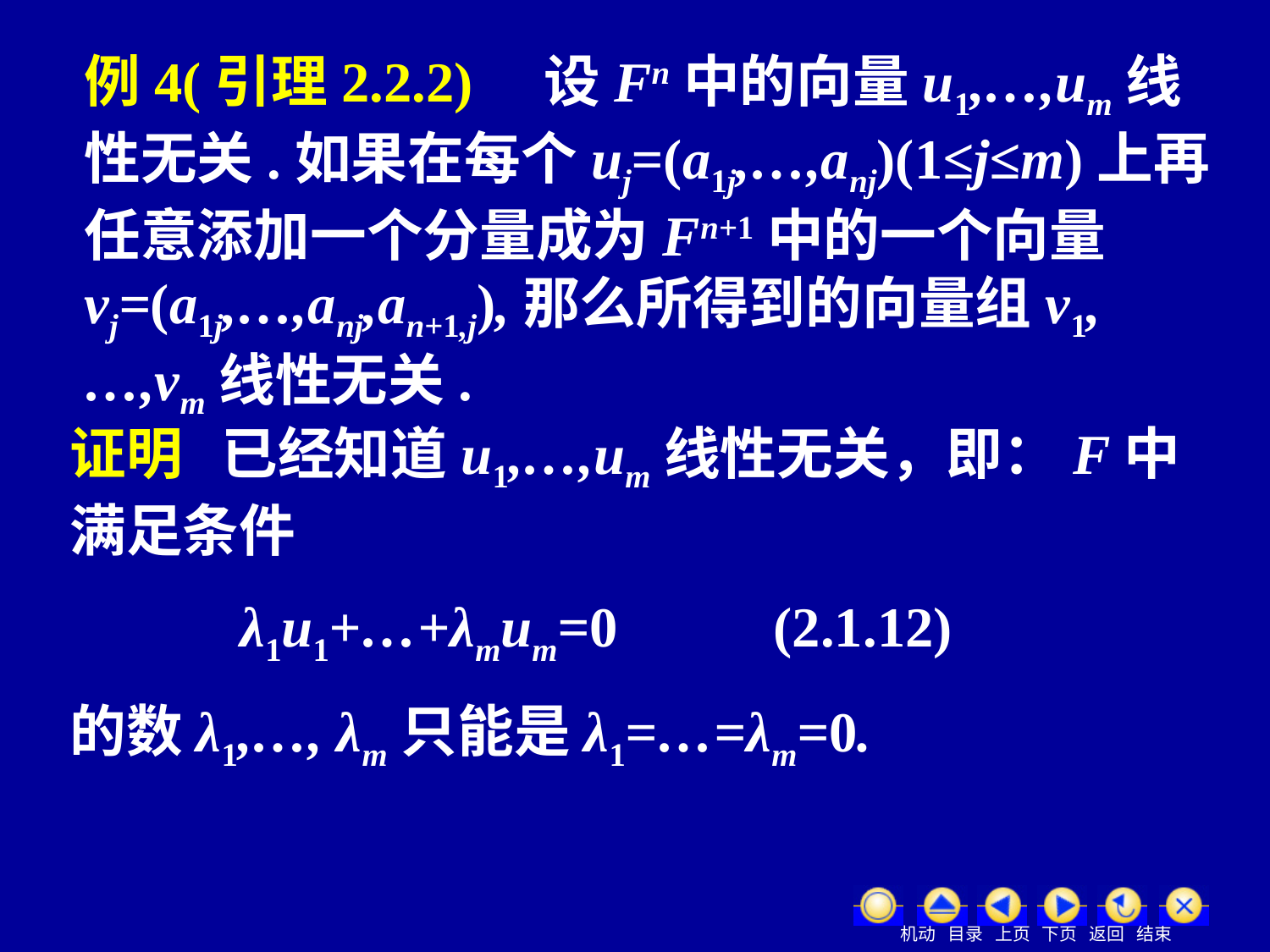

例4(引理2.2.2)    设Fn中的向量u1,…,um线性无关.如果在每个uj=(a1j,…,anj)(1≤j≤m)上再任意添加一个分量成为Fn+1中的一个向量vj=(a1j,…,anj,an+1,j),那么所得到的向量组v1,…,vm线性无关.
证明   已经知道u1,…,um线性无关，即：F中满足条件
            λ1u1+…+λmum=0           (2.1.12)
的数λ1,…, λm只能是λ1=…=λm=0.